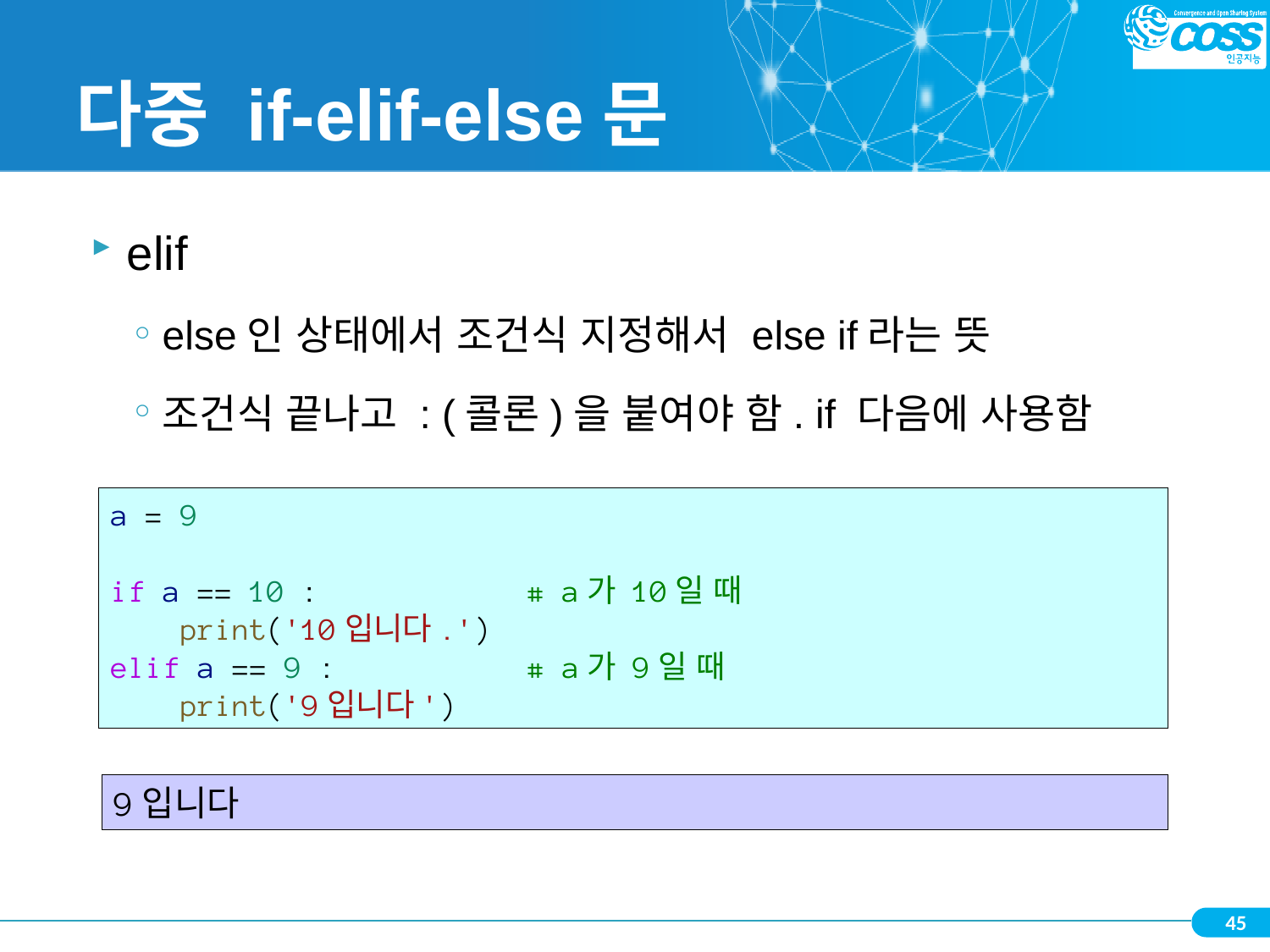

# 다중 if-elif-else문
elif
else인 상태에서 조건식 지정해서 else if라는 뜻
조건식 끝나고 : (콜론)을 붙여야 함. if 다음에 사용함
a = 9
if a == 10 :            # a가 10일 때
    print('10입니다.')
elif a == 9 :           # a가 9일 때
    print('9입니다')
9입니다